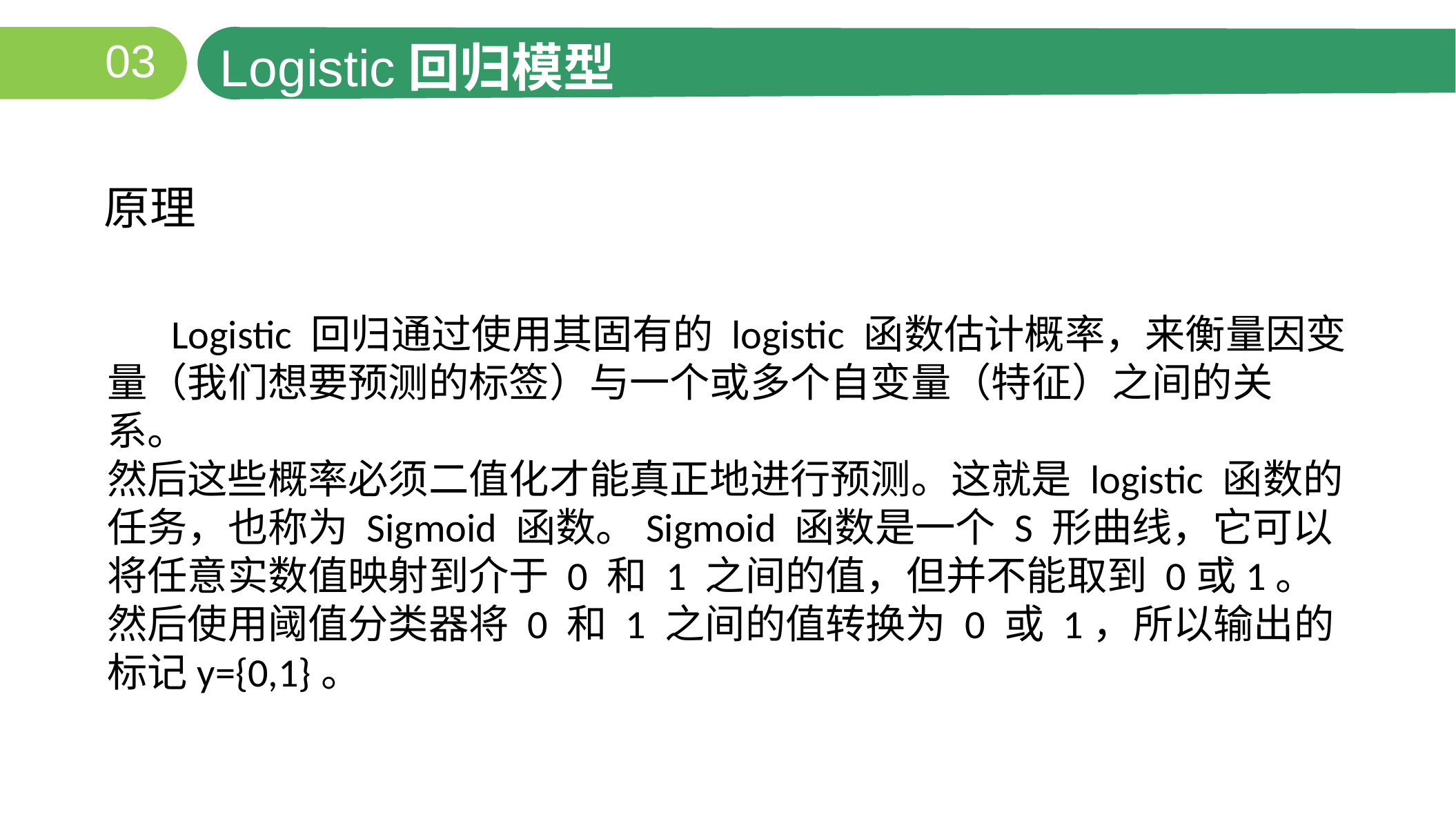

03

Logistic回归模型
原理
       Logistic 回归通过使用其固有的 logistic 函数估计概率，来衡量因变量（我们想要预测的标签）与一个或多个自变量（特征）之间的关系。
然后这些概率必须二值化才能真正地进行预测。这就是 logistic 函数的任务，也称为 Sigmoid 函数。Sigmoid 函数是一个 S 形曲线，它可以将任意实数值映射到介于 0 和 1 之间的值，但并不能取到 0或1。然后使用阈值分类器将 0 和 1 之间的值转换为 0 或 1，所以输出的标记y={0,1}。